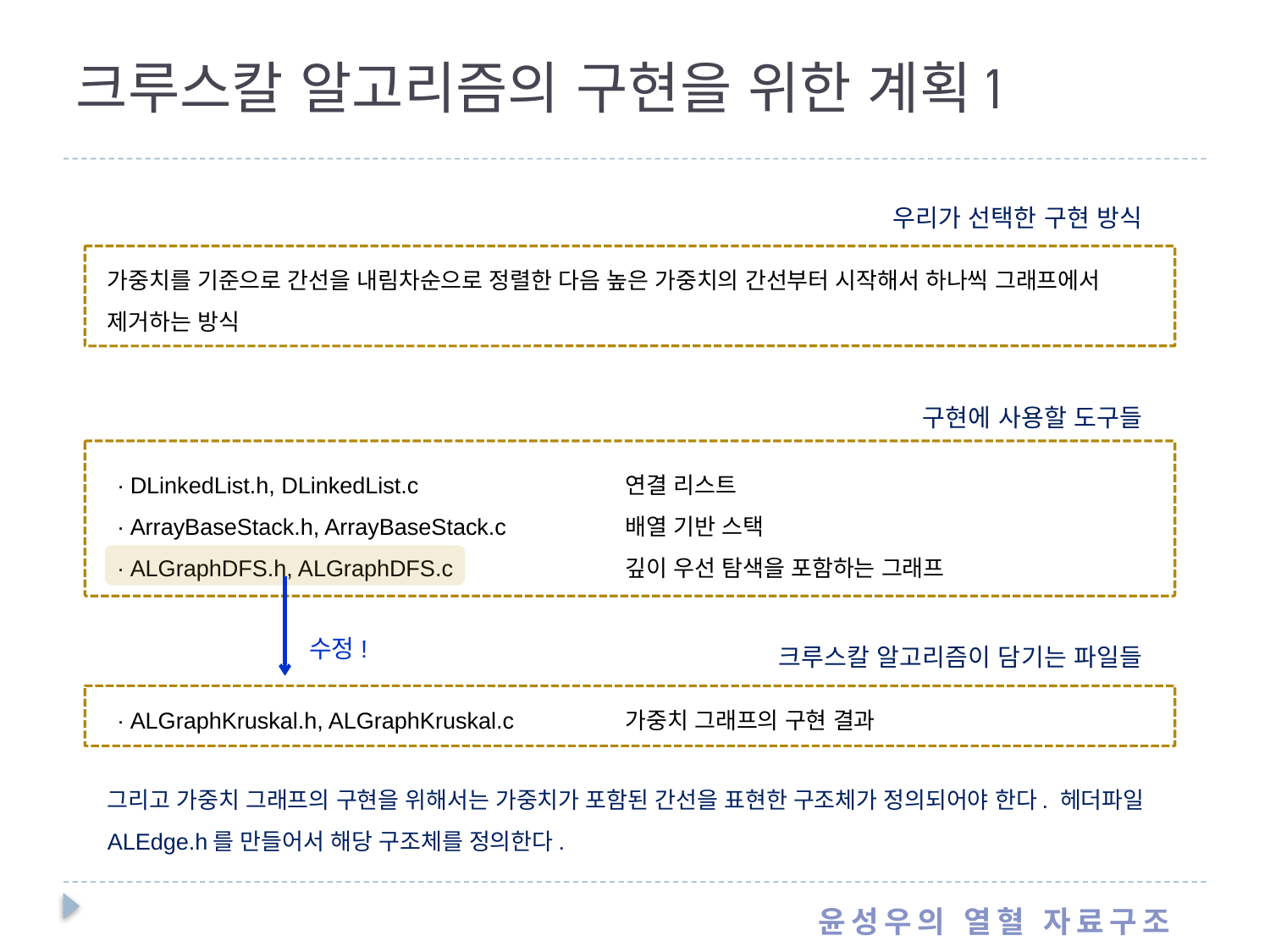

# 크루스칼 알고리즘의 구현을 위한 계획1
우리가 선택한 구현 방식

가중치를 기준으로 간선을 내림차순으로 정렬한 다음 높은 가중치의 간선부터 시작해서 하나씩 그래프에서 제거하는 방식
구현에 사용할 도구들

∙ DLinkedList.h, DLinkedList.c 		연결 리스트
∙ ArrayBaseStack.h, ArrayBaseStack.c 	배열 기반 스택
∙ ALGraphDFS.h, ALGraphDFS.c 		깊이 우선 탐색을 포함하는 그래프

수정!
크루스칼 알고리즘이 담기는 파일들

∙ ALGraphKruskal.h, ALGraphKruskal.c	가중치 그래프의 구현 결과
그리고 가중치 그래프의 구현을 위해서는 가중치가 포함된 간선을 표현한 구조체가 정의되어야 한다. 헤더파일  ALEdge.h를 만들어서 해당 구조체를 정의한다.
윤성우의 열혈 자료구조